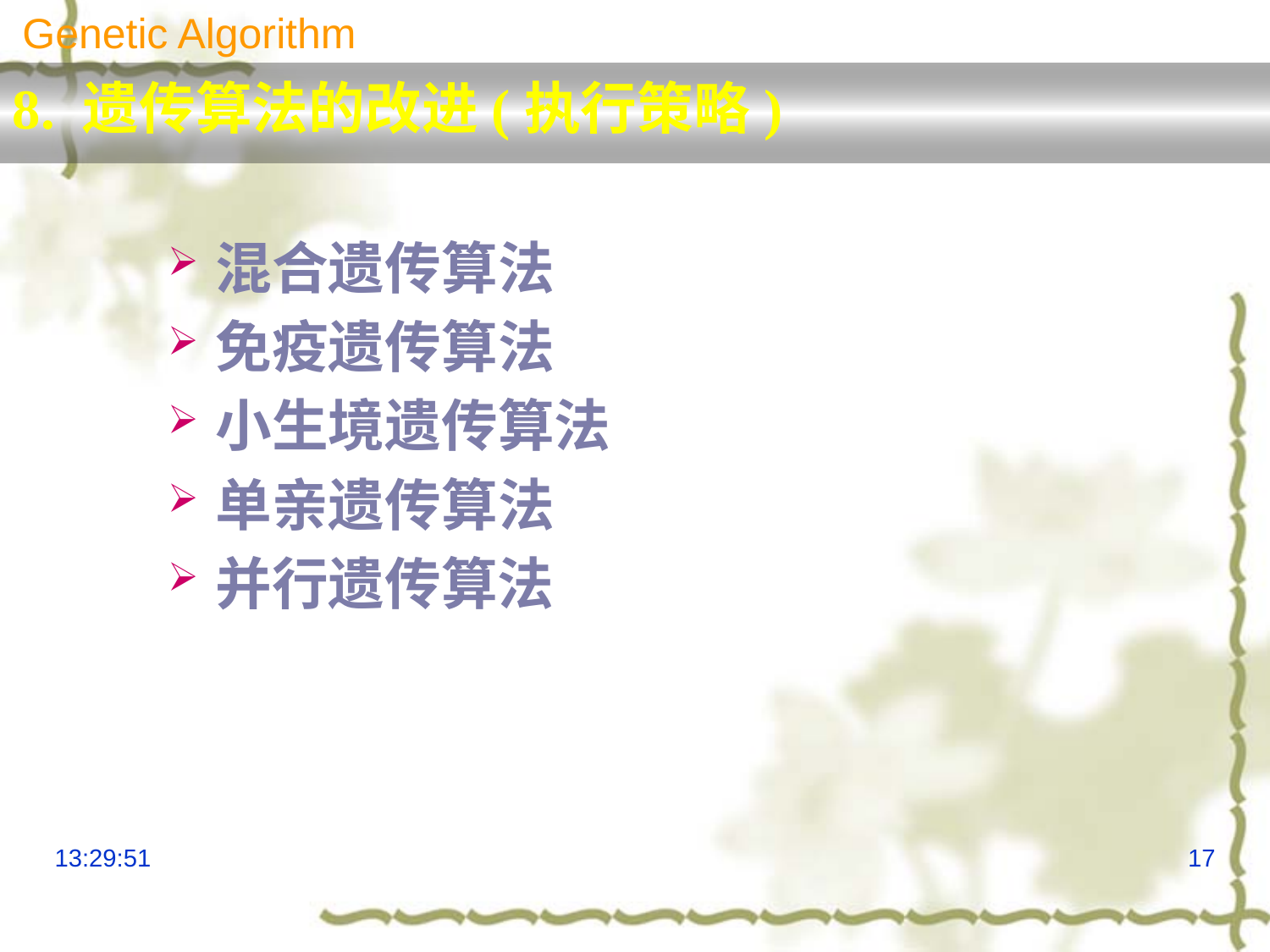

Genetic Algorithm
8. 遗传算法的改进(执行策略)
混合遗传算法
免疫遗传算法
小生境遗传算法
单亲遗传算法
并行遗传算法
13:29:51
17